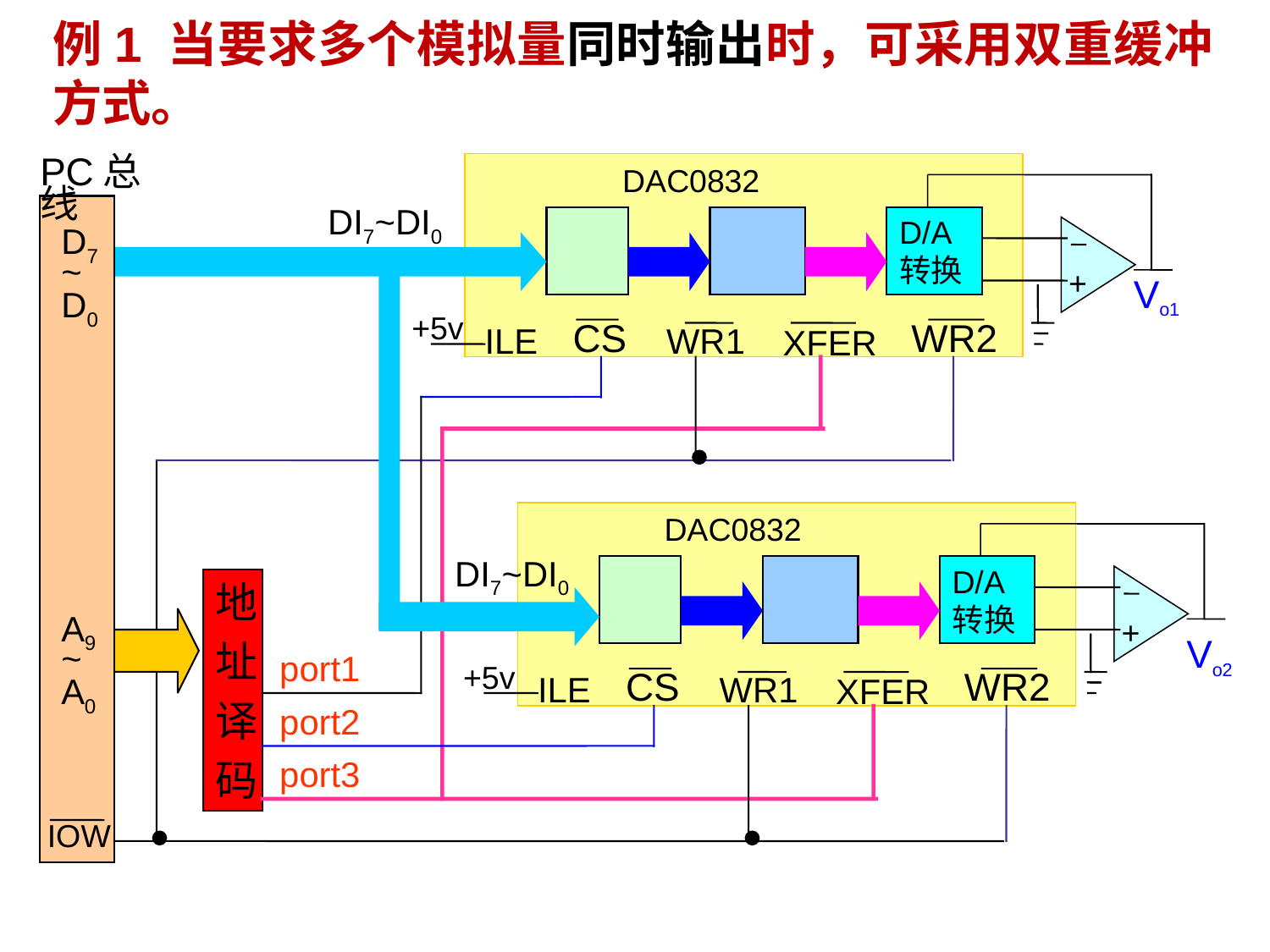

例1 当要求多个模拟量同时输出时，可采用双重缓冲方式。
PC总线

DAC0832

DI7~DI0

D/A
转换
D7
~
D0

+
Vo1

+5v
CS
WR2
ILE
WR1

XFER

DAC0832

DI7~DI0

D/A
转换
地
址
译
码

+
A9
~
A0

Vo2

port1
+5v
CS
WR2
ILE
WR1

XFER

port2

port3

IOW

35